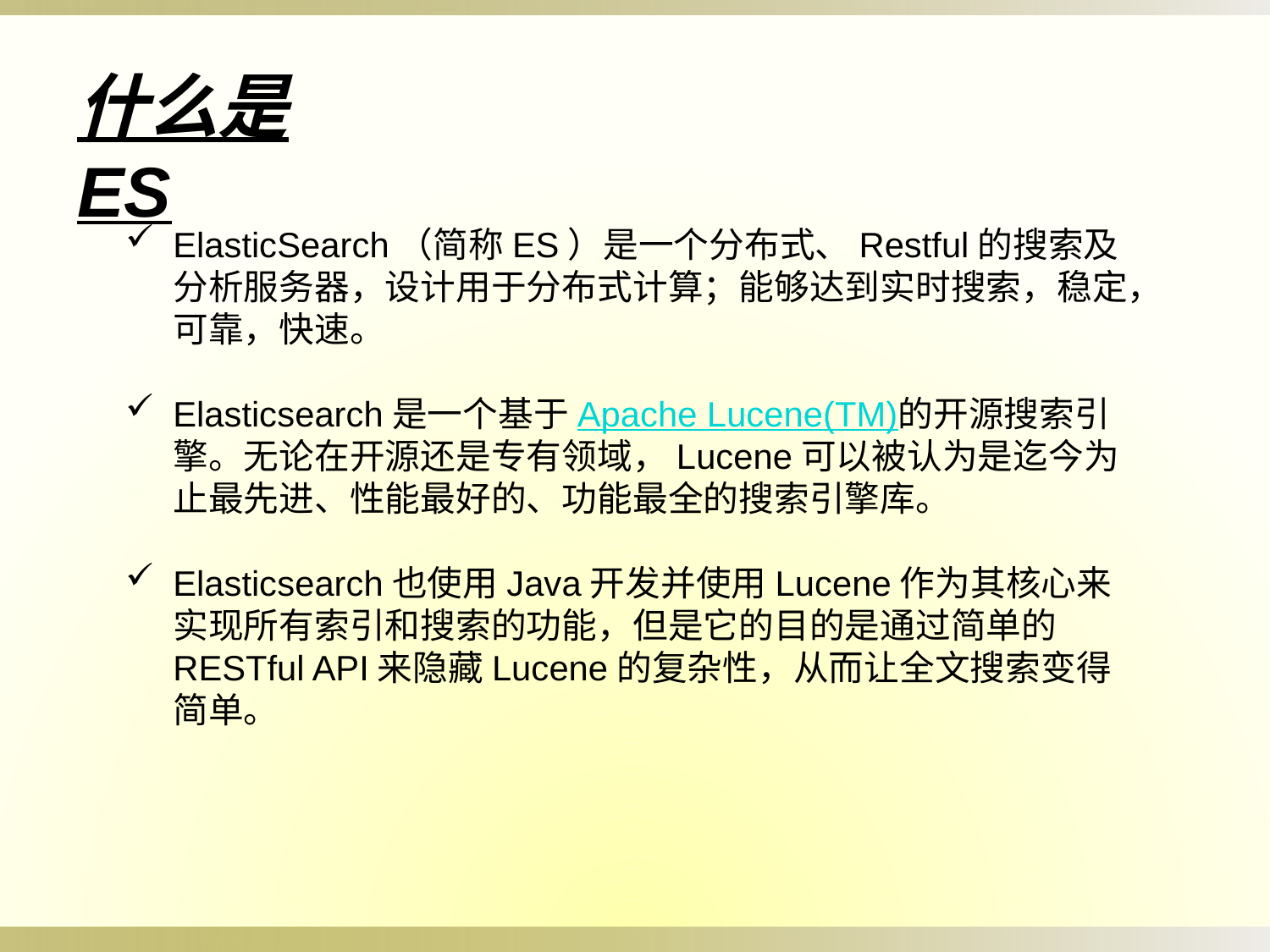

什么是ES
ElasticSearch（简称ES）是一个分布式、Restful的搜索及分析服务器，设计用于分布式计算；能够达到实时搜索，稳定，可靠，快速。

Elasticsearch是一个基于Apache Lucene(TM)的开源搜索引擎。无论在开源还是专有领域，Lucene可以被认为是迄今为止最先进、性能最好的、功能最全的搜索引擎库。

Elasticsearch也使用Java开发并使用Lucene作为其核心来实现所有索引和搜索的功能，但是它的目的是通过简单的RESTful API来隐藏Lucene的复杂性，从而让全文搜索变得简单。